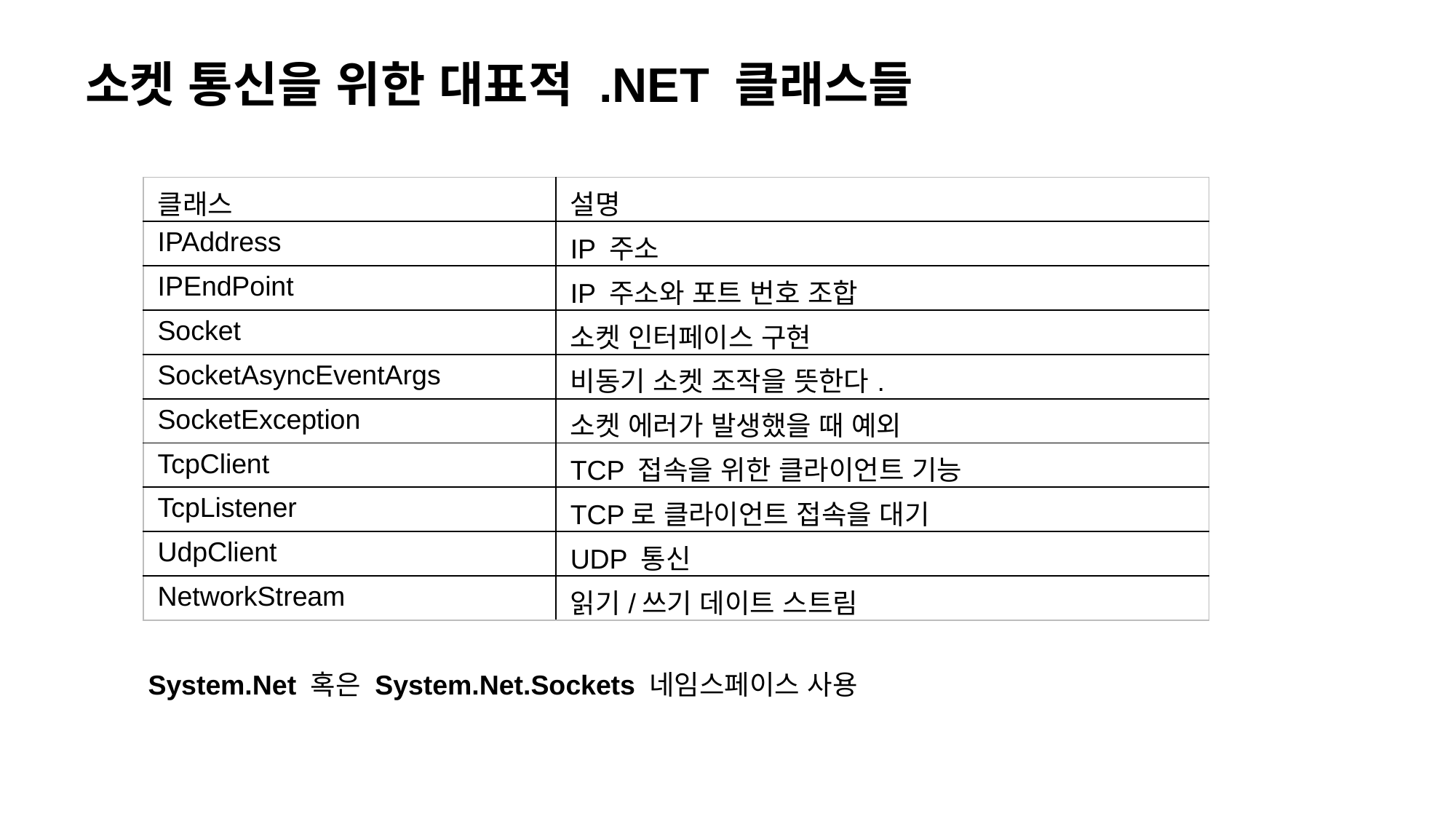

소켓 통신을 위한 대표적 .NET 클래스들
| 클래스 | 설명 |
| --- | --- |
| IPAddress | IP 주소 |
| IPEndPoint | IP 주소와 포트 번호 조합 |
| Socket | 소켓 인터페이스 구현 |
| SocketAsyncEventArgs | 비동기 소켓 조작을 뜻한다. |
| SocketException | 소켓 에러가 발생했을 때 예외 |
| TcpClient | TCP 접속을 위한 클라이언트 기능 |
| TcpListener | TCP로 클라이언트 접속을 대기 |
| UdpClient | UDP 통신 |
| NetworkStream | 읽기/쓰기 데이트 스트림 |
System.Net 혹은 System.Net.Sockets 네임스페이스 사용